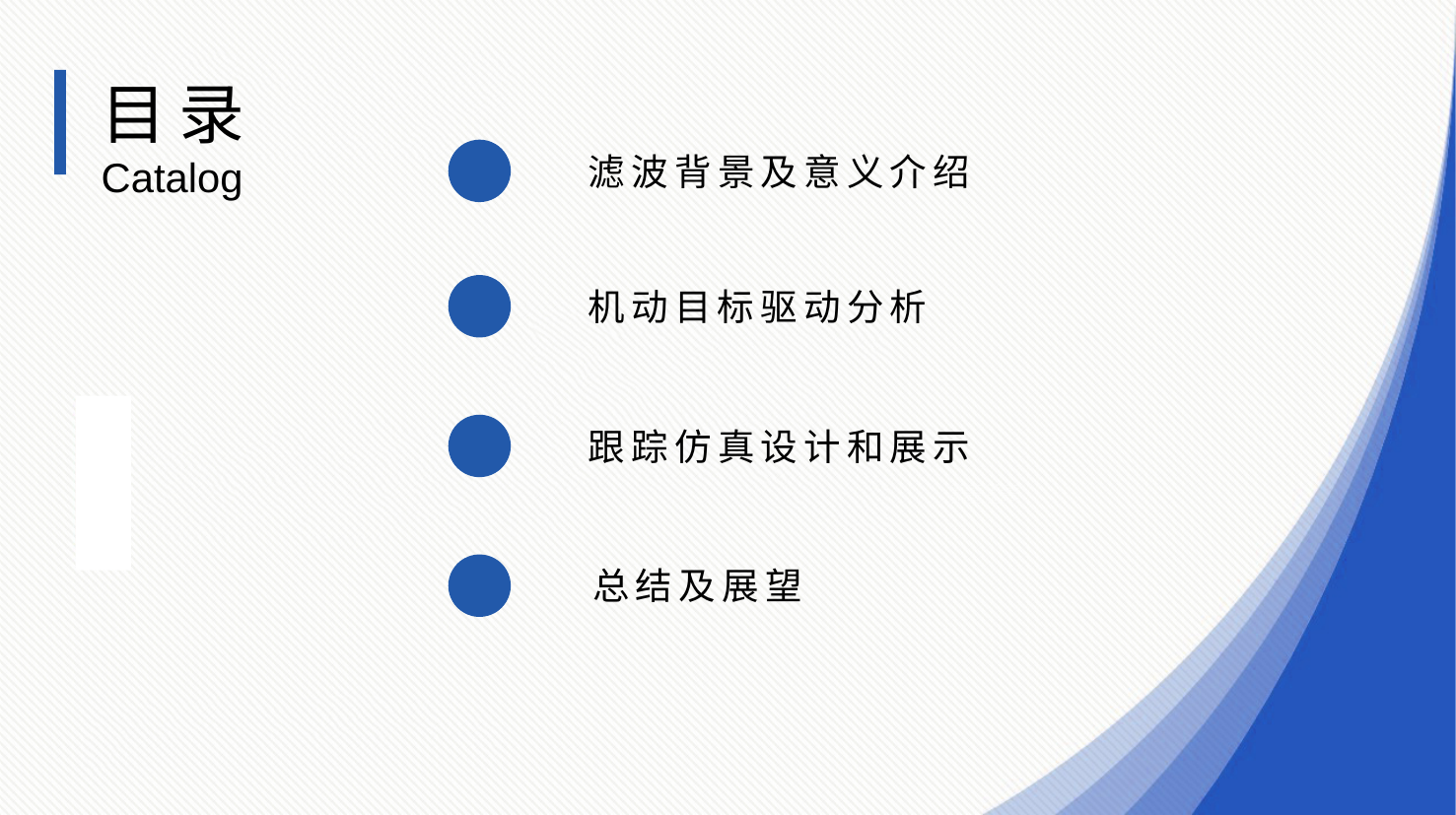

目录
Catalog

滤波背景及意义介绍

机动目标驱动分析

跟踪仿真设计和展示

总结及展望